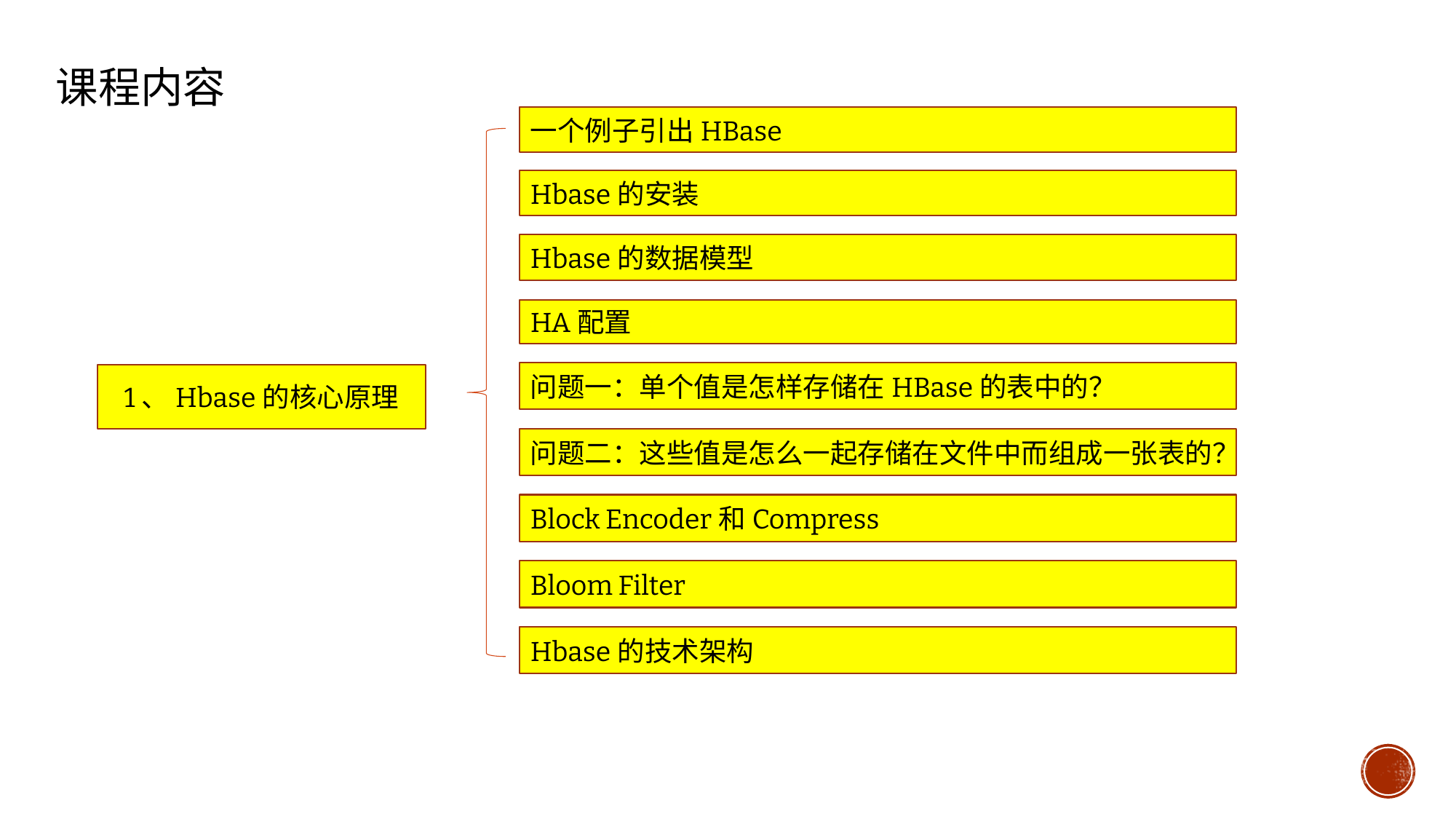

课程内容
一个例子引出HBase

Hbase的安装
Hbase的数据模型
HA配置
问题一：单个值是怎样存储在HBase的表中的？
1、Hbase的核心原理
问题二：这些值是怎么一起存储在文件中而组成一张表的？
Block Encoder和Compress
Bloom Filter
Hbase的技术架构